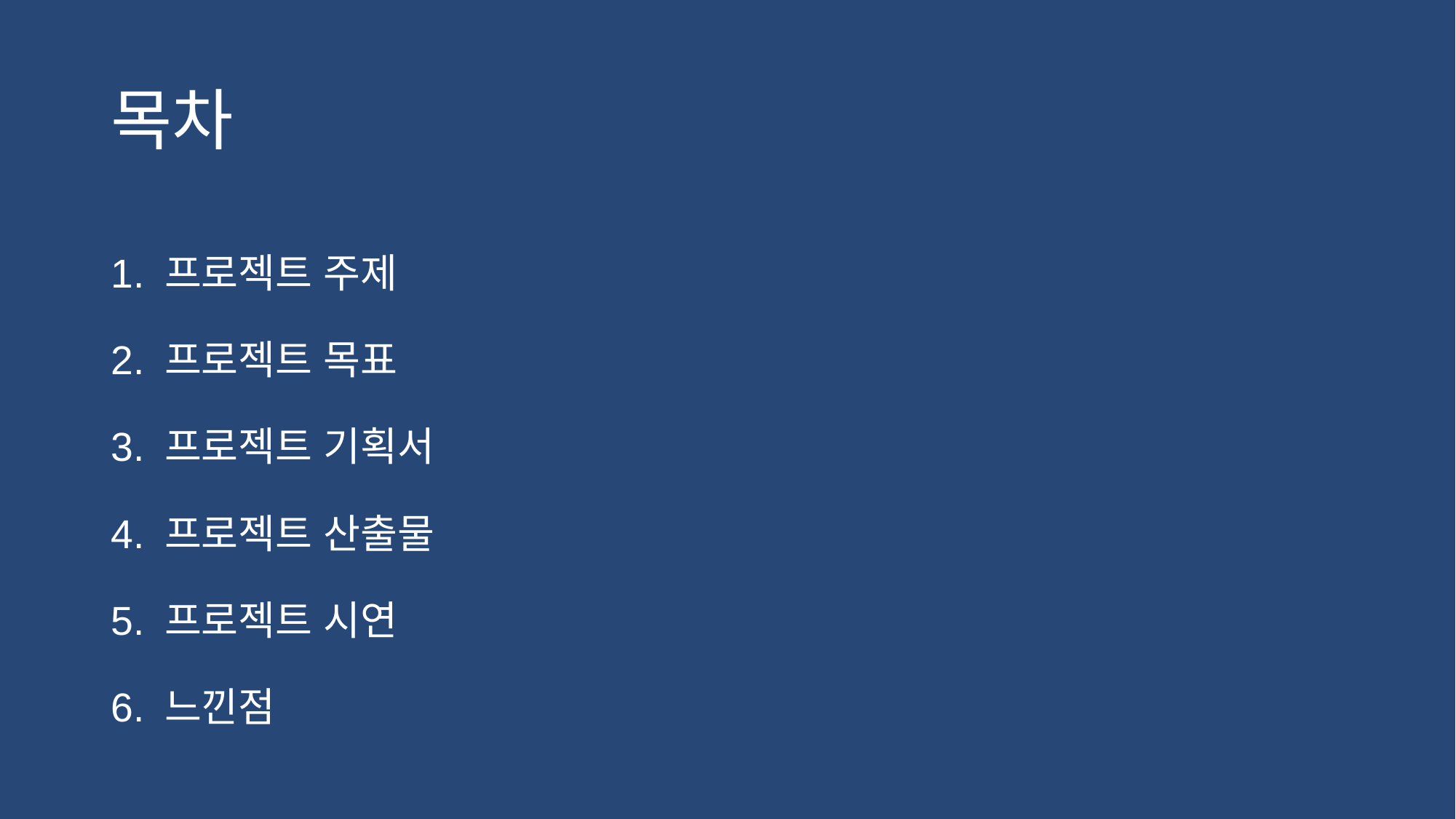

# 목차
1. 프로젝트 주제
2. 프로젝트 목표
3. 프로젝트 기획서
4. 프로젝트 산출물
5. 프로젝트 시연
6. 느낀점